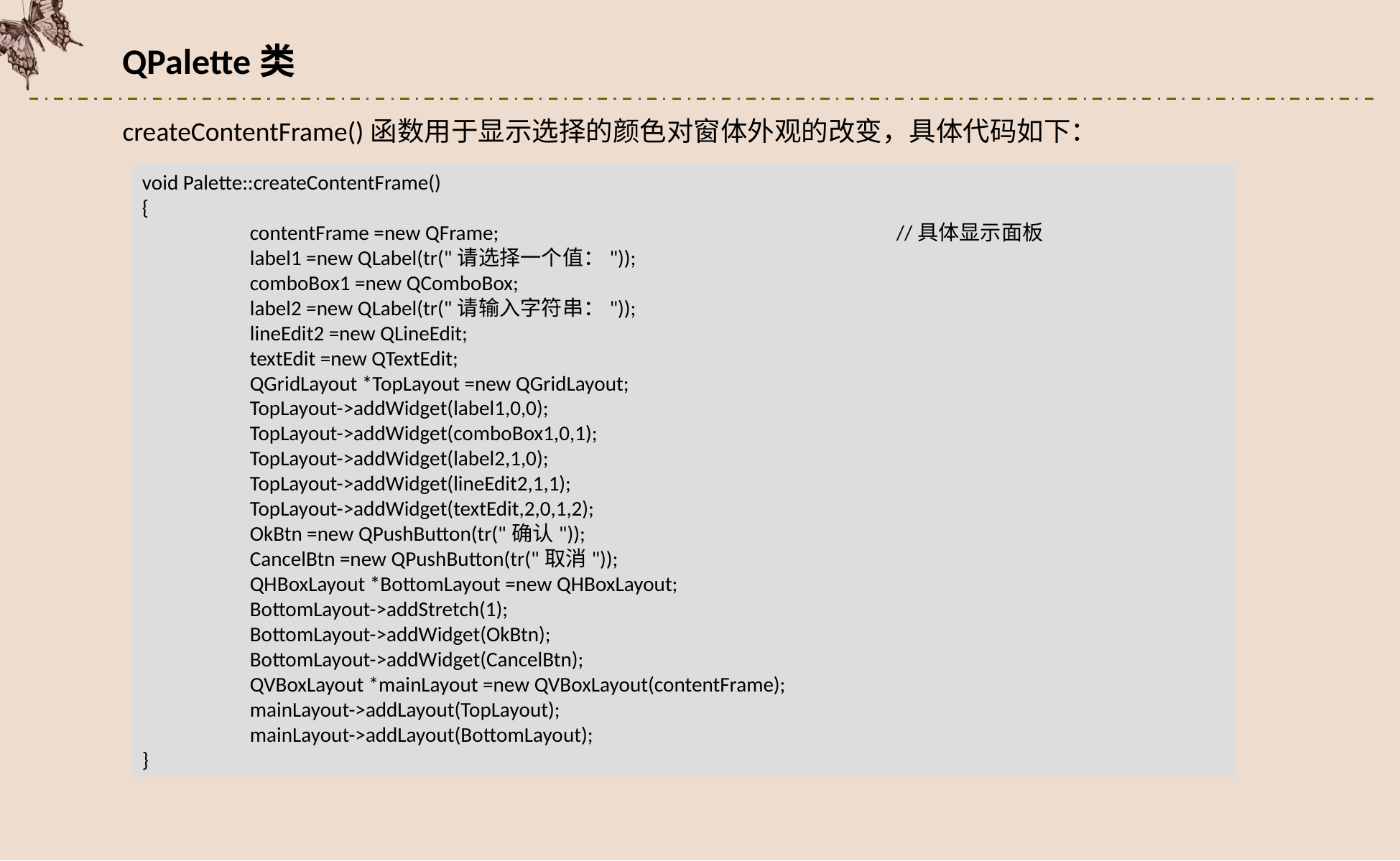

QPalette类
createContentFrame()函数用于显示选择的颜色对窗体外观的改变，具体代码如下：
void Palette::createContentFrame()
{
	contentFrame =new QFrame;                			//具体显示面板
	label1 =new QLabel(tr("请选择一个值："));
	comboBox1 =new QComboBox;
	label2 =new QLabel(tr("请输入字符串："));
	lineEdit2 =new QLineEdit;
	textEdit =new QTextEdit;
	QGridLayout *TopLayout =new QGridLayout;
    	TopLayout->addWidget(label1,0,0);
    	TopLayout->addWidget(comboBox1,0,1);
    	TopLayout->addWidget(label2,1,0);
    	TopLayout->addWidget(lineEdit2,1,1);
    	TopLayout->addWidget(textEdit,2,0,1,2);
    	OkBtn =new QPushButton(tr("确认"));
    	CancelBtn =new QPushButton(tr("取消"));
    	QHBoxLayout *BottomLayout =new QHBoxLayout;
    	BottomLayout->addStretch(1);
    	BottomLayout->addWidget(OkBtn);
    	BottomLayout->addWidget(CancelBtn);
    	QVBoxLayout *mainLayout =new QVBoxLayout(contentFrame);
    	mainLayout->addLayout(TopLayout);
    	mainLayout->addLayout(BottomLayout);
}